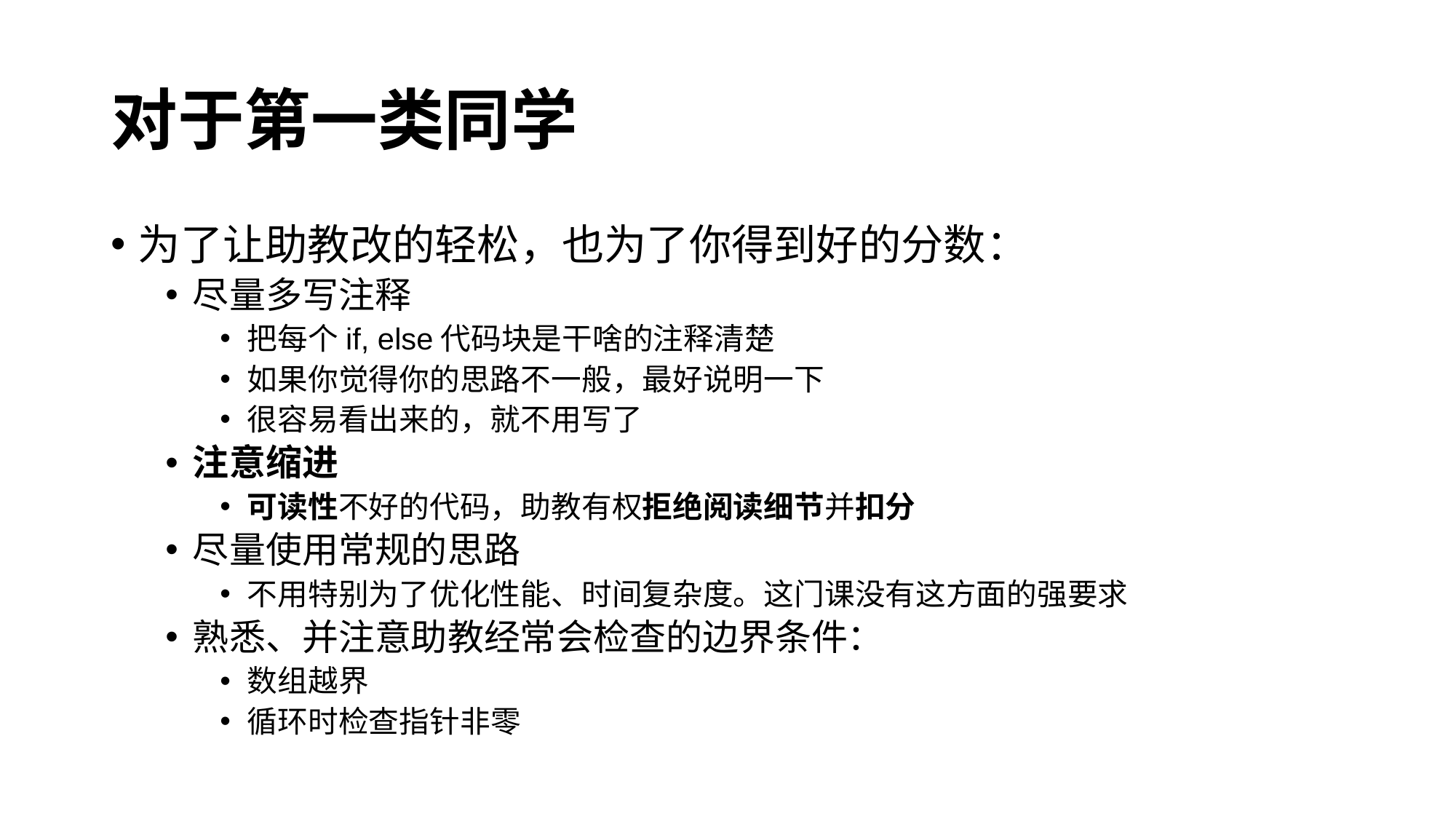

# 对于第一类同学
为了让助教改的轻松，也为了你得到好的分数：
尽量多写注释
把每个if, else代码块是干啥的注释清楚
如果你觉得你的思路不一般，最好说明一下
很容易看出来的，就不用写了
注意缩进
可读性不好的代码，助教有权拒绝阅读细节并扣分
尽量使用常规的思路
不用特别为了优化性能、时间复杂度。这门课没有这方面的强要求
熟悉、并注意助教经常会检查的边界条件：
数组越界
循环时检查指针非零